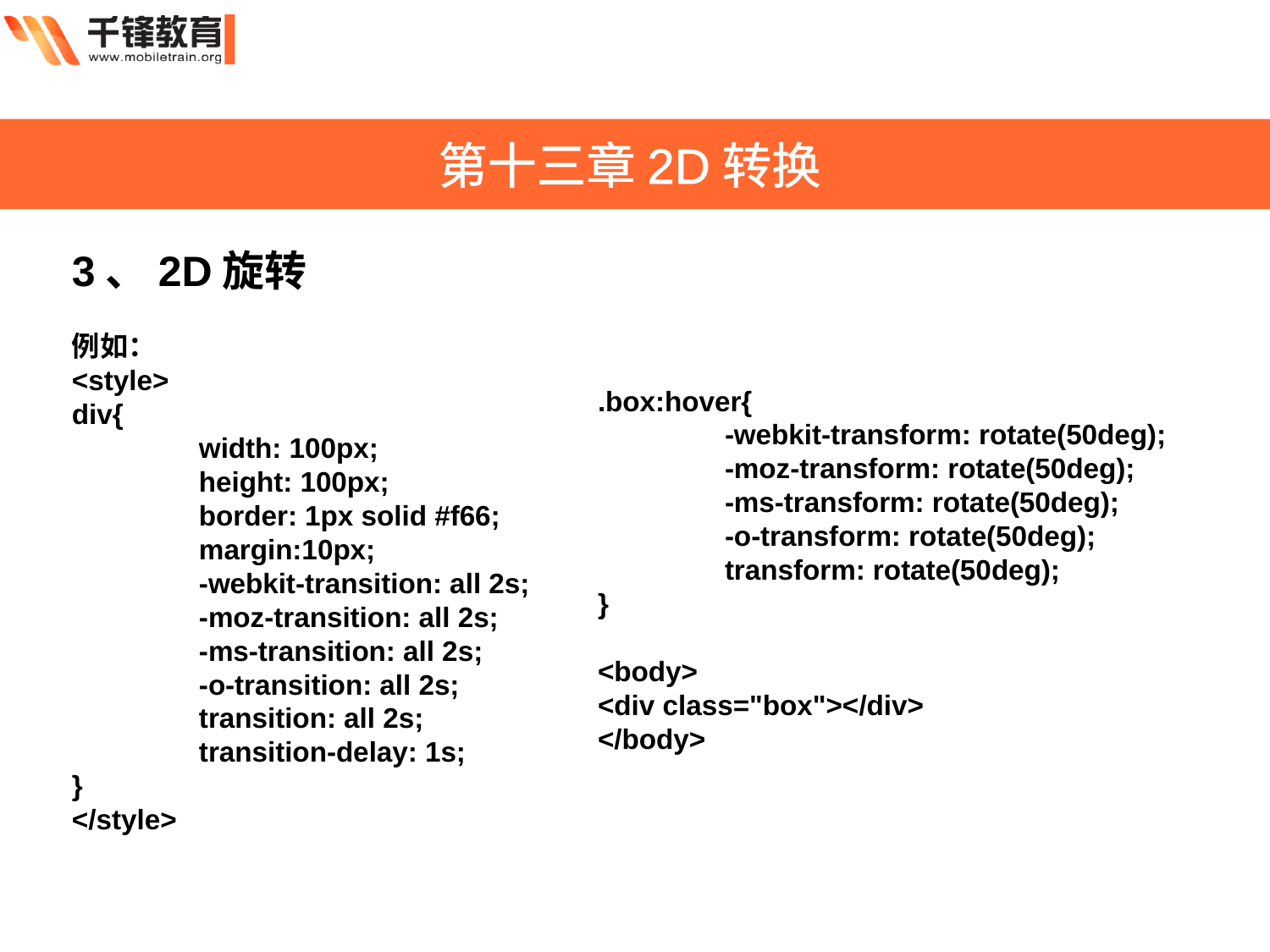

第十三章2D转换
3、2D旋转

例如：
<style>
div{
	width: 100px;
	height: 100px;
	border: 1px solid #f66;
	margin:10px;
	-webkit-transition: all 2s;
	-moz-transition: all 2s;
	-ms-transition: all 2s;
	-o-transition: all 2s;
	transition: all 2s;
	transition-delay: 1s;
}
</style>

.box:hover{
	-webkit-transform: rotate(50deg);
	-moz-transform: rotate(50deg);
	-ms-transform: rotate(50deg);
	-o-transform: rotate(50deg);
	transform: rotate(50deg);
}

<body>
<div class="box"></div>
</body>